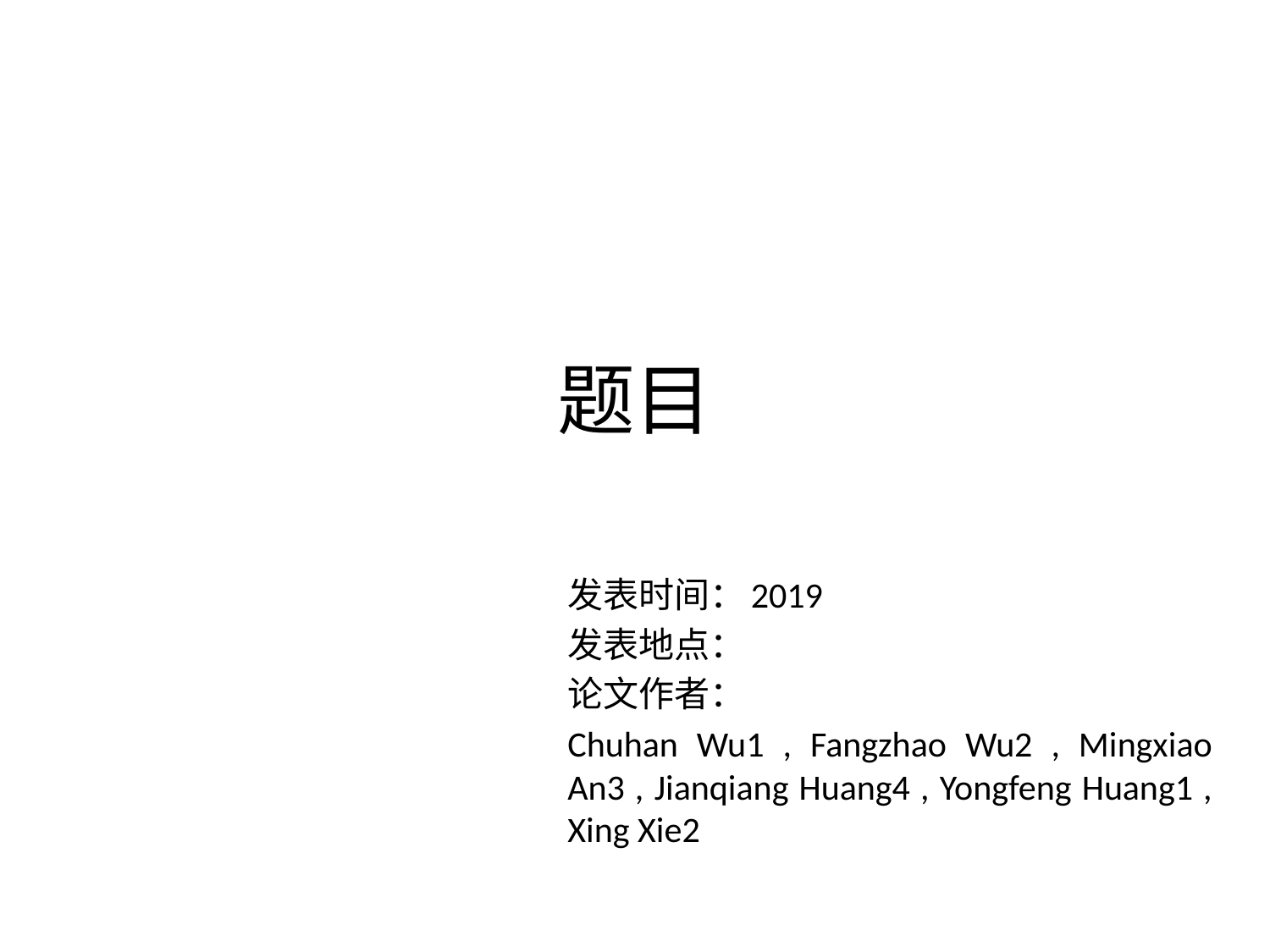

# 题目
发表时间：2019
发表地点：
论文作者：
Chuhan Wu1 , Fangzhao Wu2 , Mingxiao An3 , Jianqiang Huang4 , Yongfeng Huang1 , Xing Xie2